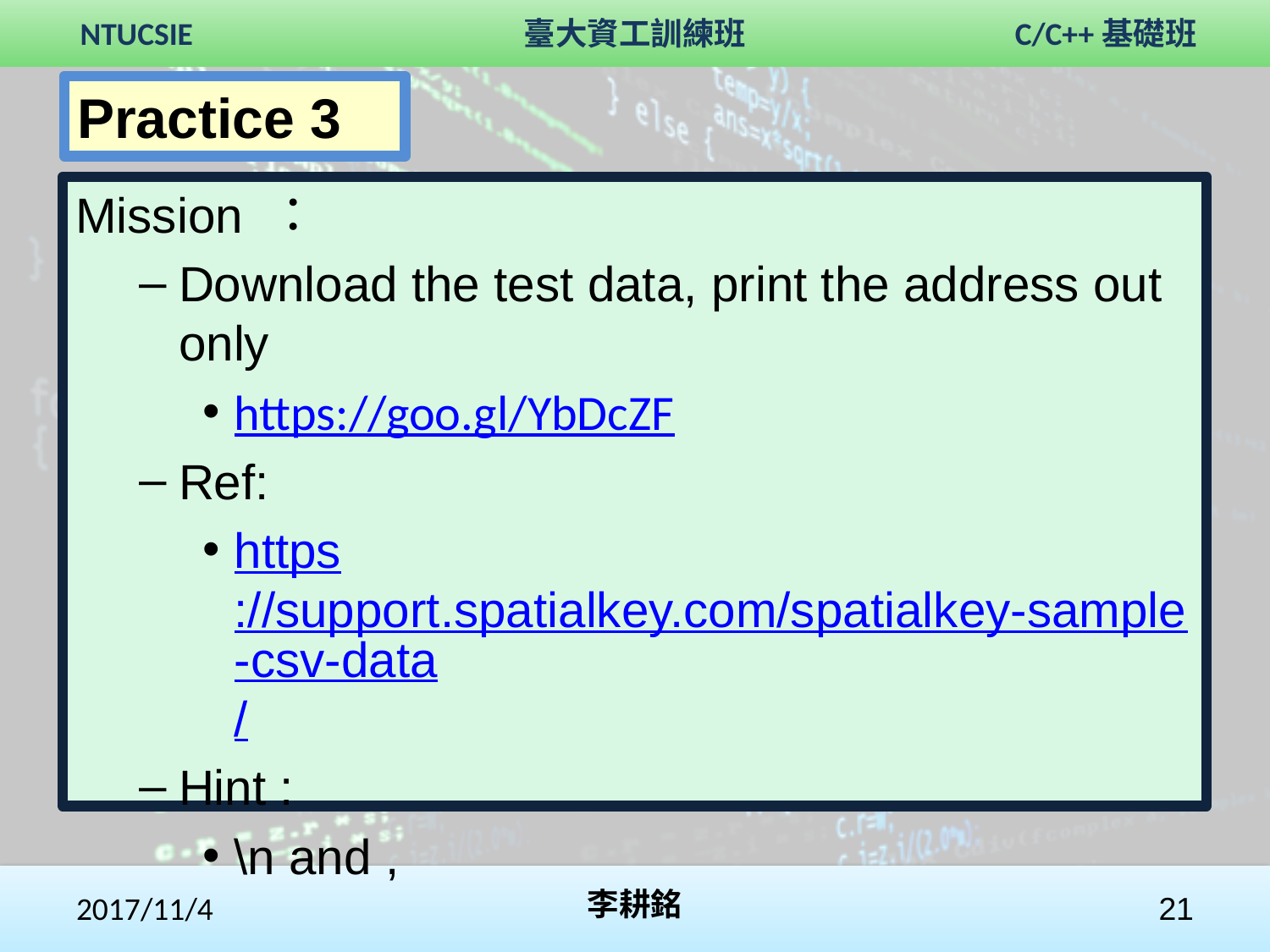

Practice 3
Mission ：
Download the test data, print the address out only
https://goo.gl/YbDcZF
Ref:
https://support.spatialkey.com/spatialkey-sample-csv-data/
Hint :
\n and ,
2017/11/4
李耕銘
21